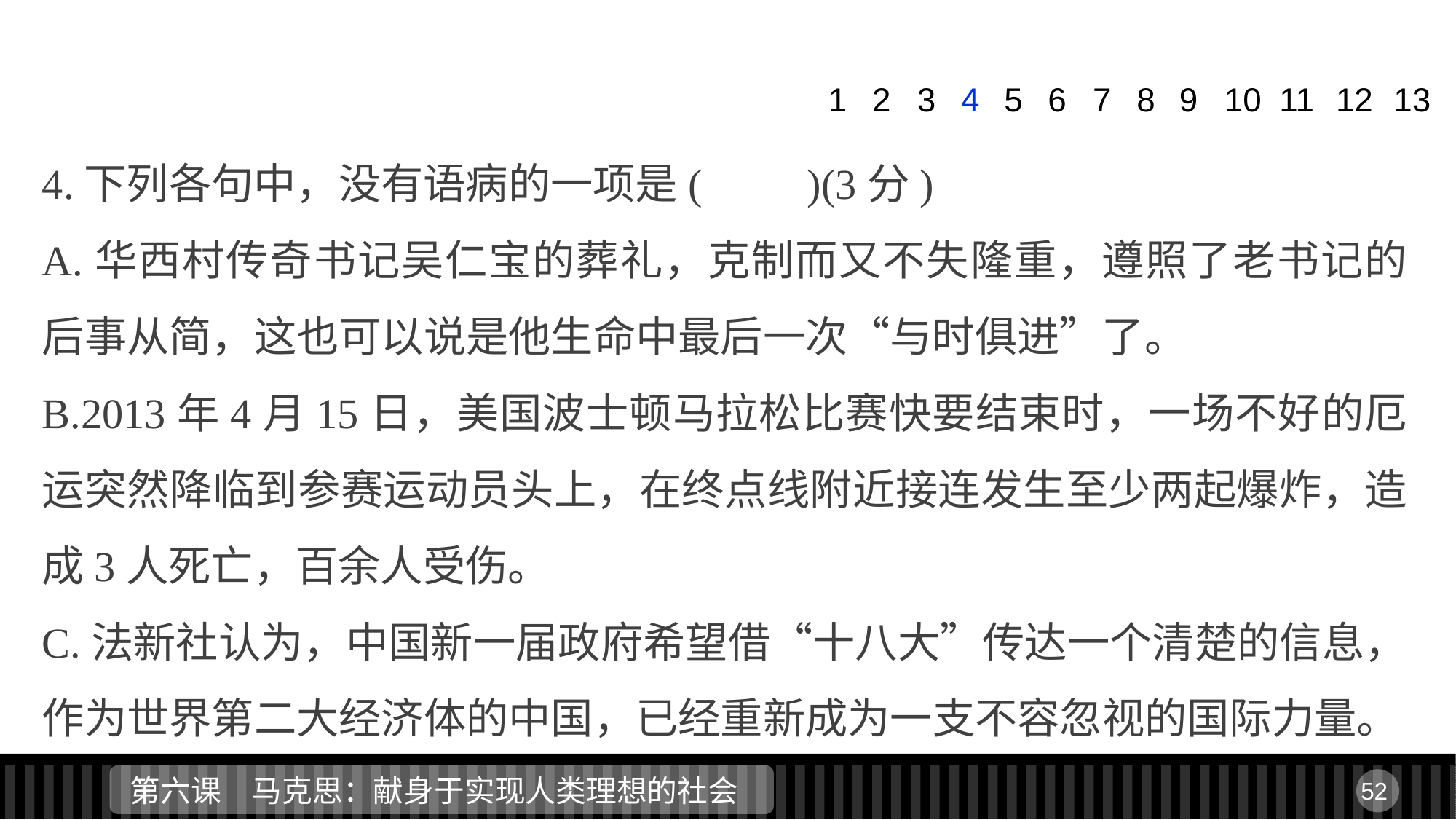

1
2
3
4
5
6
7
8
9
11
12
13
10
4.下列各句中，没有语病的一项是(　　)(3分)
A.华西村传奇书记吴仁宝的葬礼，克制而又不失隆重，遵照了老书记的后事从简，这也可以说是他生命中最后一次“与时俱进”了。
B.2013年4月15日，美国波士顿马拉松比赛快要结束时，一场不好的厄运突然降临到参赛运动员头上，在终点线附近接连发生至少两起爆炸，造成3人死亡，百余人受伤。
C.法新社认为，中国新一届政府希望借“十八大”传达一个清楚的信息，作为世界第二大经济体的中国，已经重新成为一支不容忽视的国际力量。